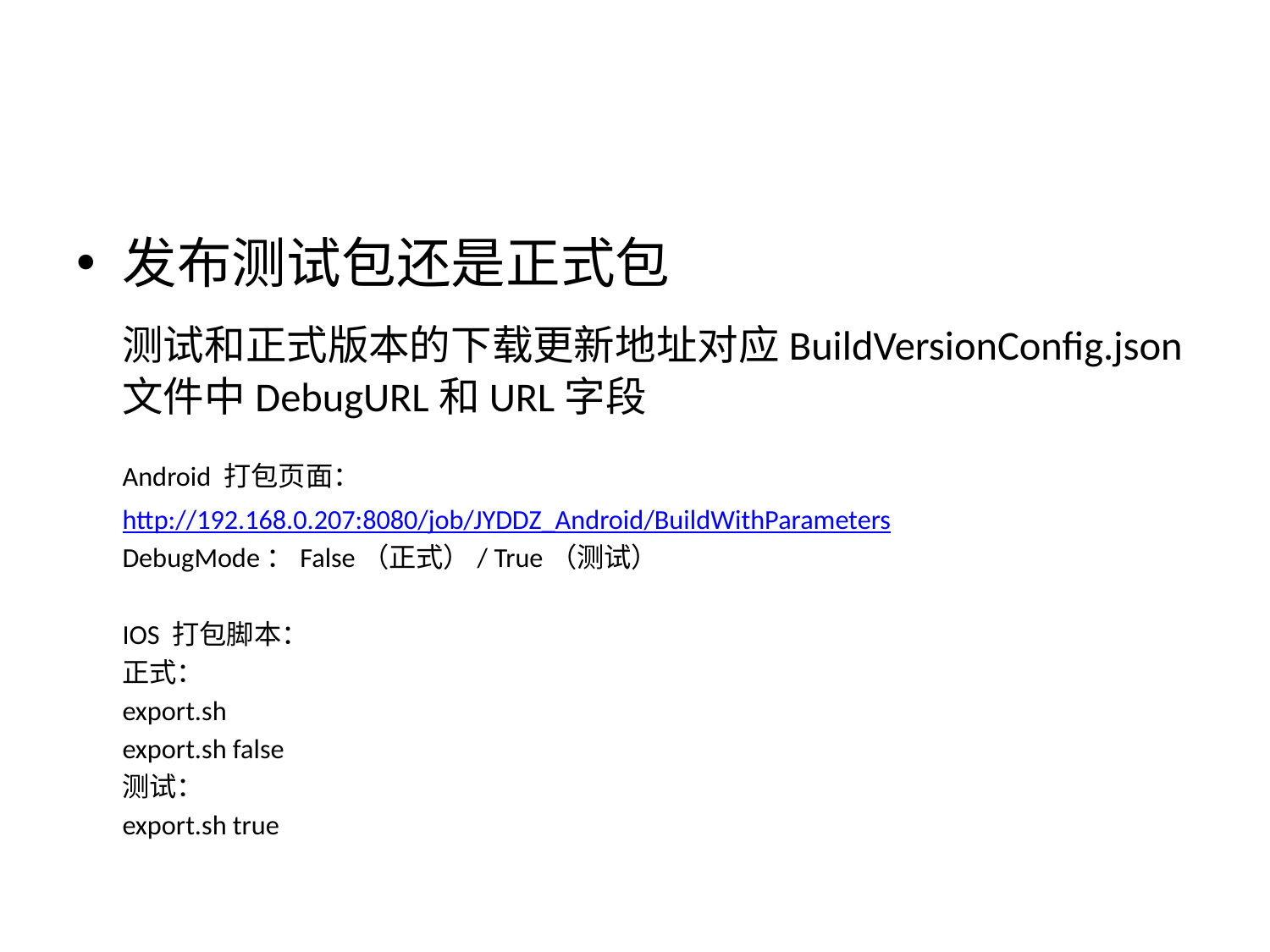

#
发布测试包还是正式包
		测试和正式版本的下载更新地址对应BuildVersionConfig.json文件中DebugURL和URL字段
		Android 打包页面：
		http://192.168.0.207:8080/job/JYDDZ_Android/BuildWithParameters
		DebugMode：False（正式）/ True（测试）

		IOS 打包脚本：
		正式：
			export.sh
			export.sh false
		测试：
			export.sh true